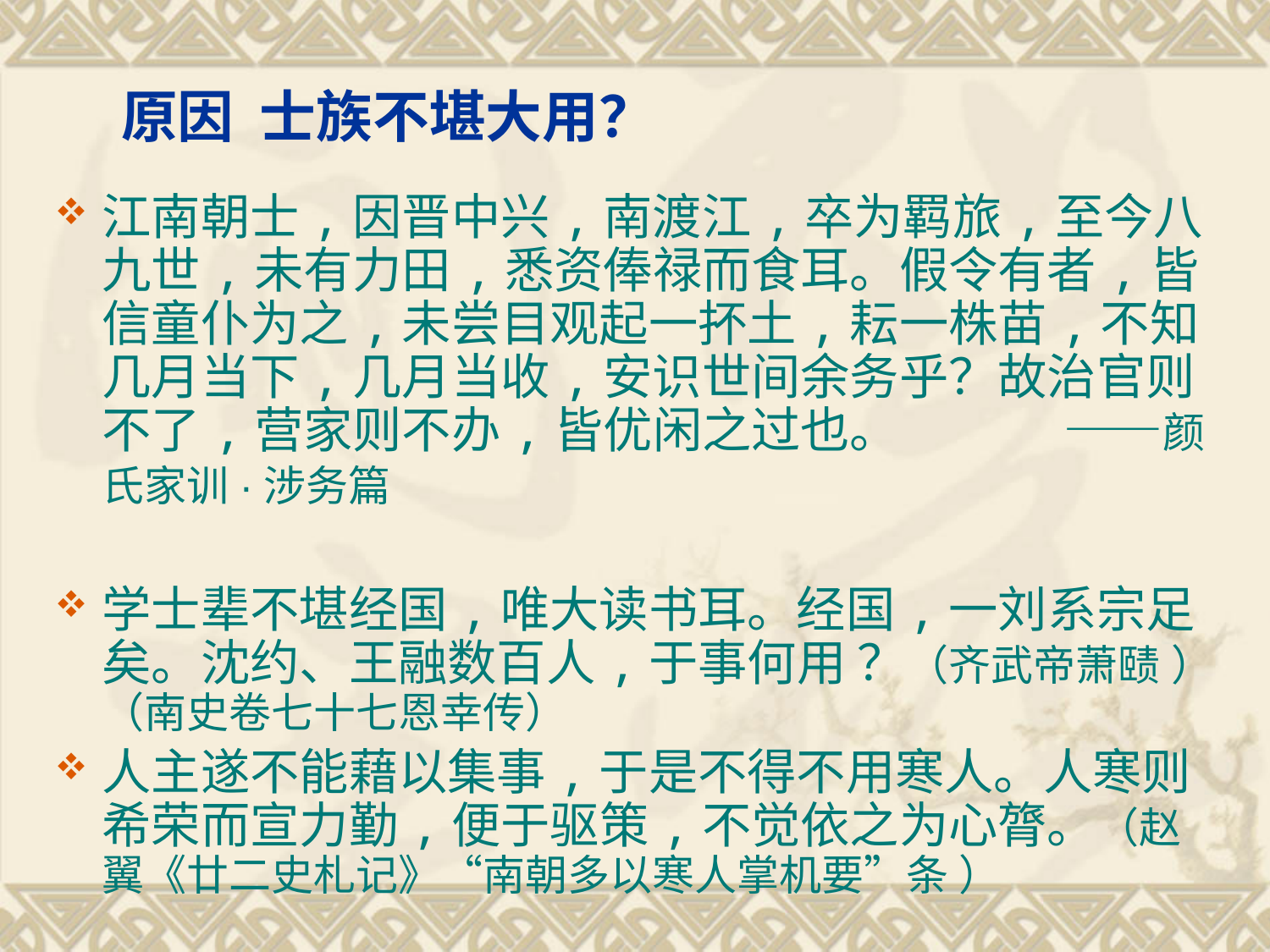

# 原因  士族不堪大用？
江南朝士,因晋中兴,南渡江,卒为羁旅,至今八九世,未有力田,悉资俸禄而食耳。假令有者,皆信童仆为之,未尝目观起一抔土,耘一株苗,不知几月当下,几月当收,安识世间余务乎？故治官则不了,营家则不办,皆优闲之过也。               ——颜氏家训·涉务篇

学士辈不堪经国,唯大读书耳。经国,一刘系宗足矣。沈约、王融数百人,于事何用 ？（齐武帝萧赜 ）（南史卷七十七恩幸传）
人主遂不能藉以集事,于是不得不用寒人。人寒则希荣而宣力勤,便于驱策,不觉依之为心膂。（赵翼《廿二史札记》“南朝多以寒人掌机要”条 ）